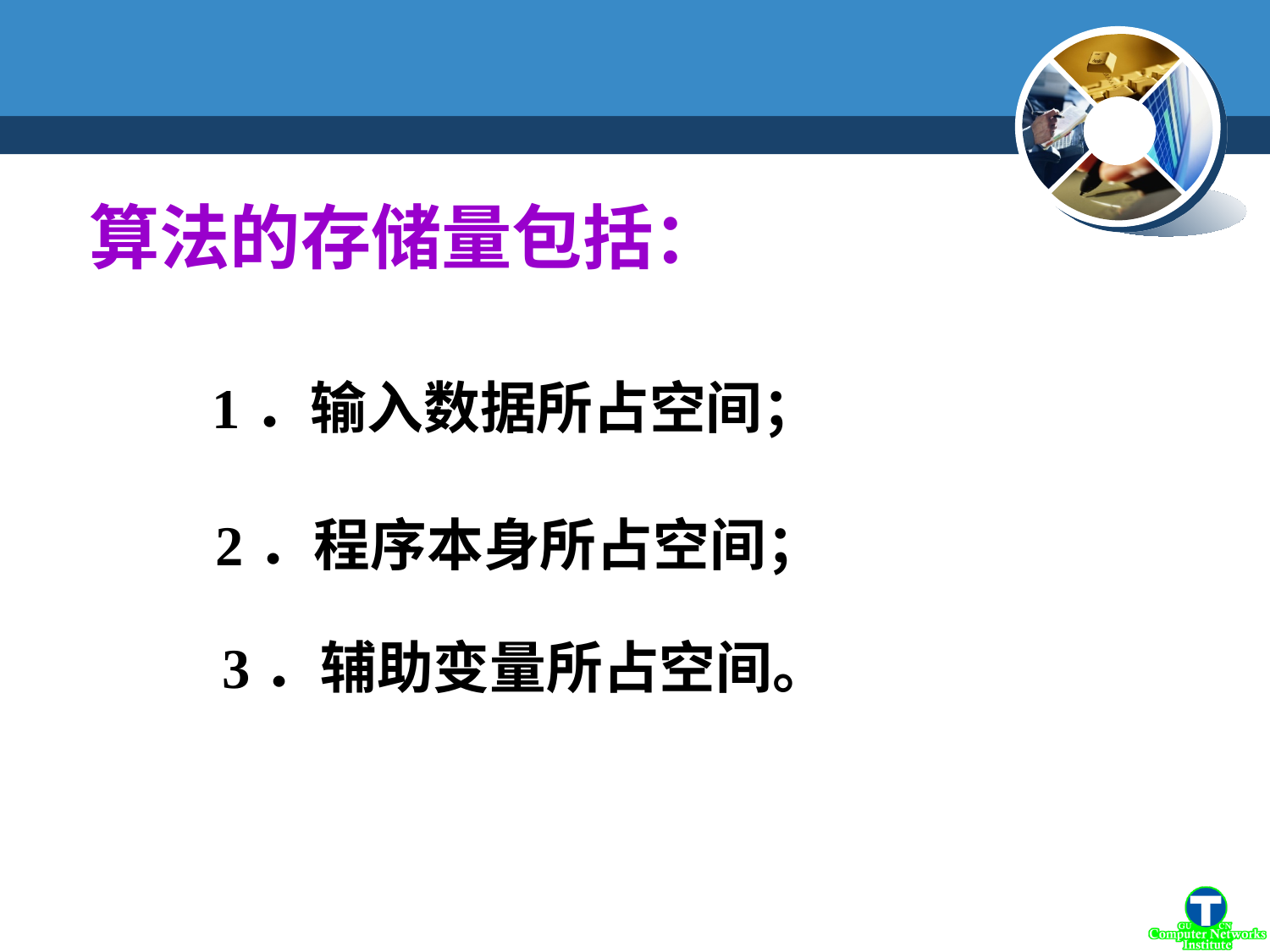

算法的存储量包括：
1．输入数据所占空间；
2．程序本身所占空间；
3．辅助变量所占空间。